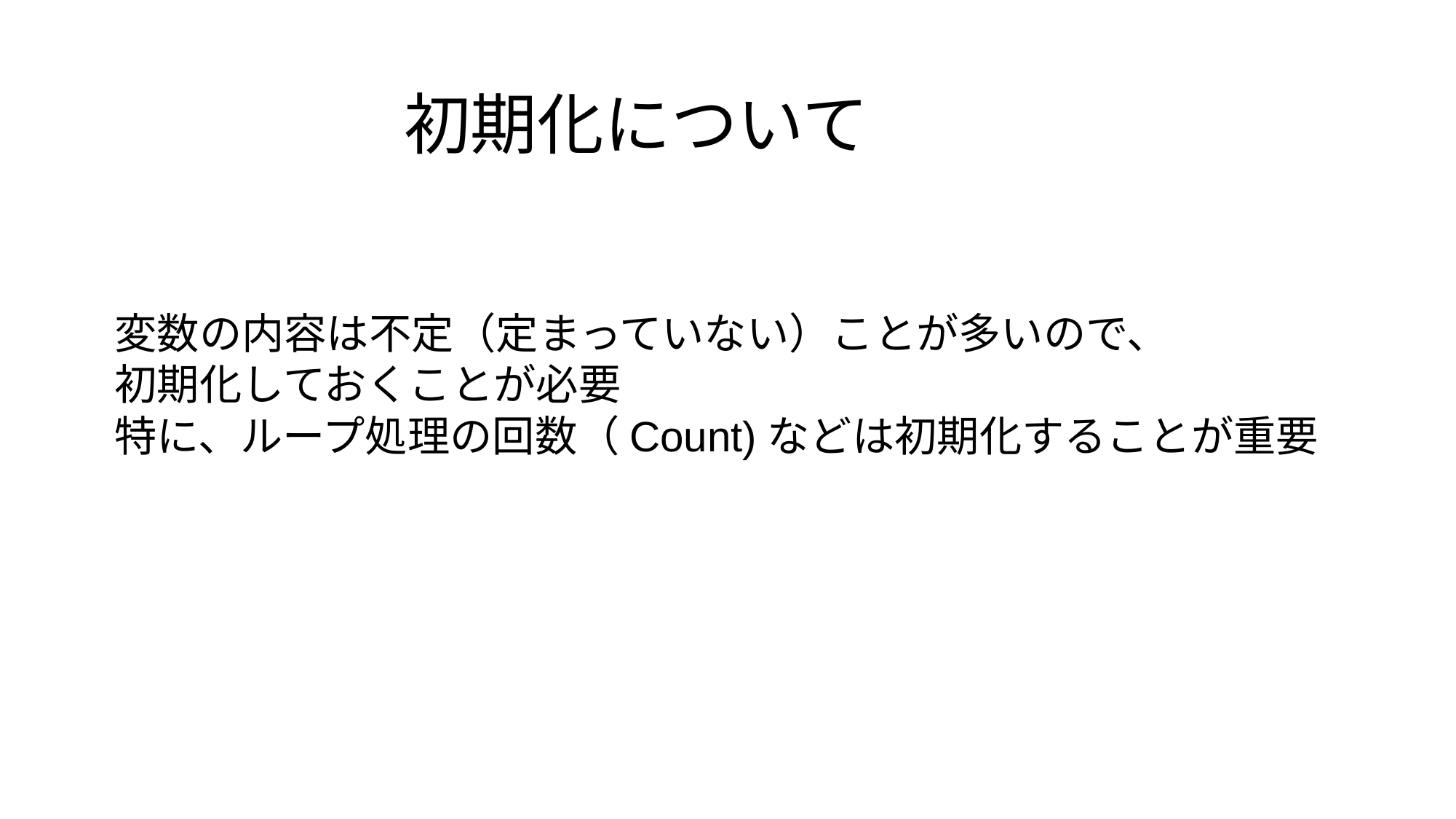

# 初期化について
変数の内容は不定（定まっていない）ことが多いので、
初期化しておくことが必要
特に、ループ処理の回数（Count)などは初期化することが重要